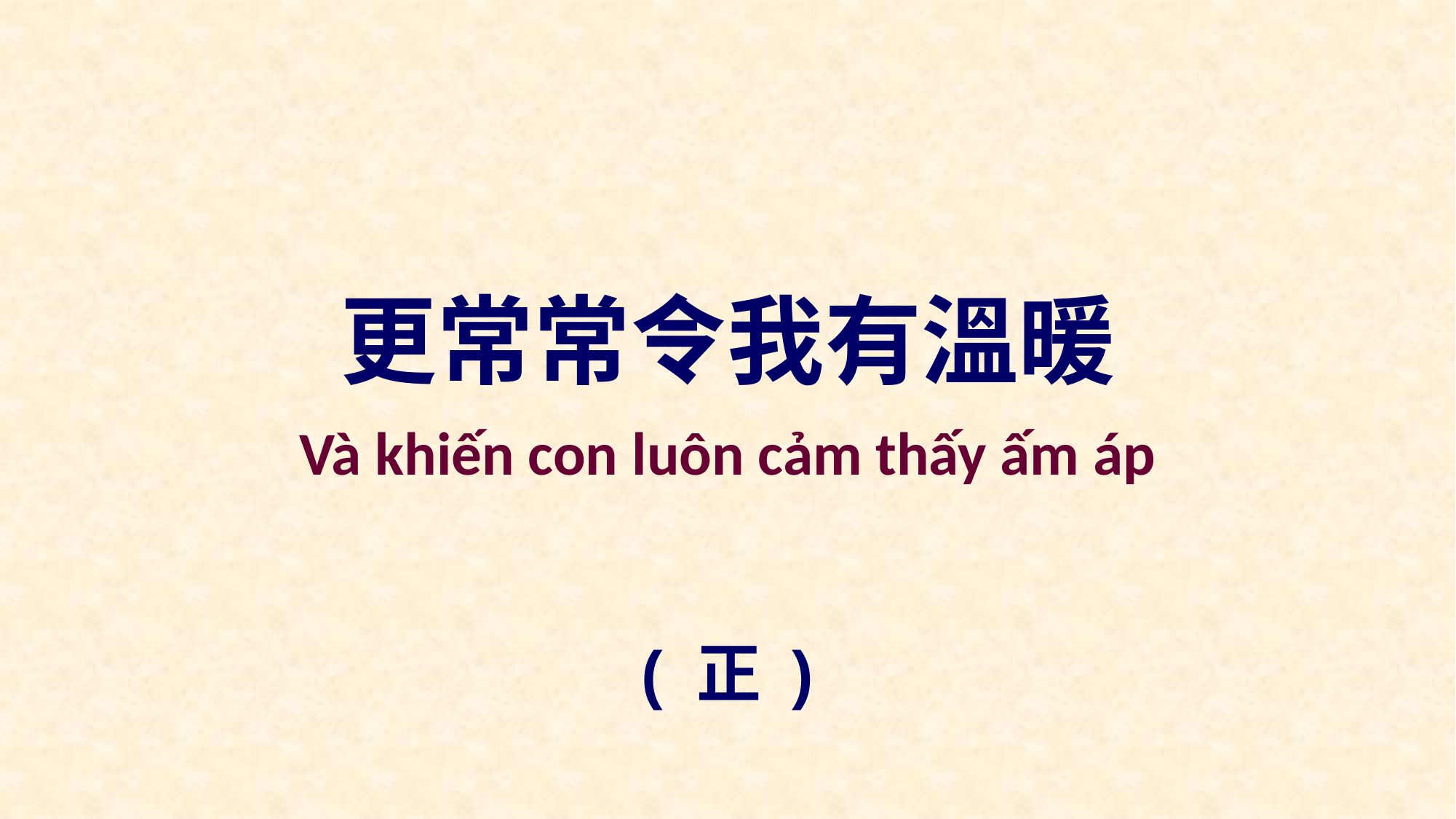

更常常令我有溫暖
Và khiến con luôn cảm thấy ấm áp
( 正 )